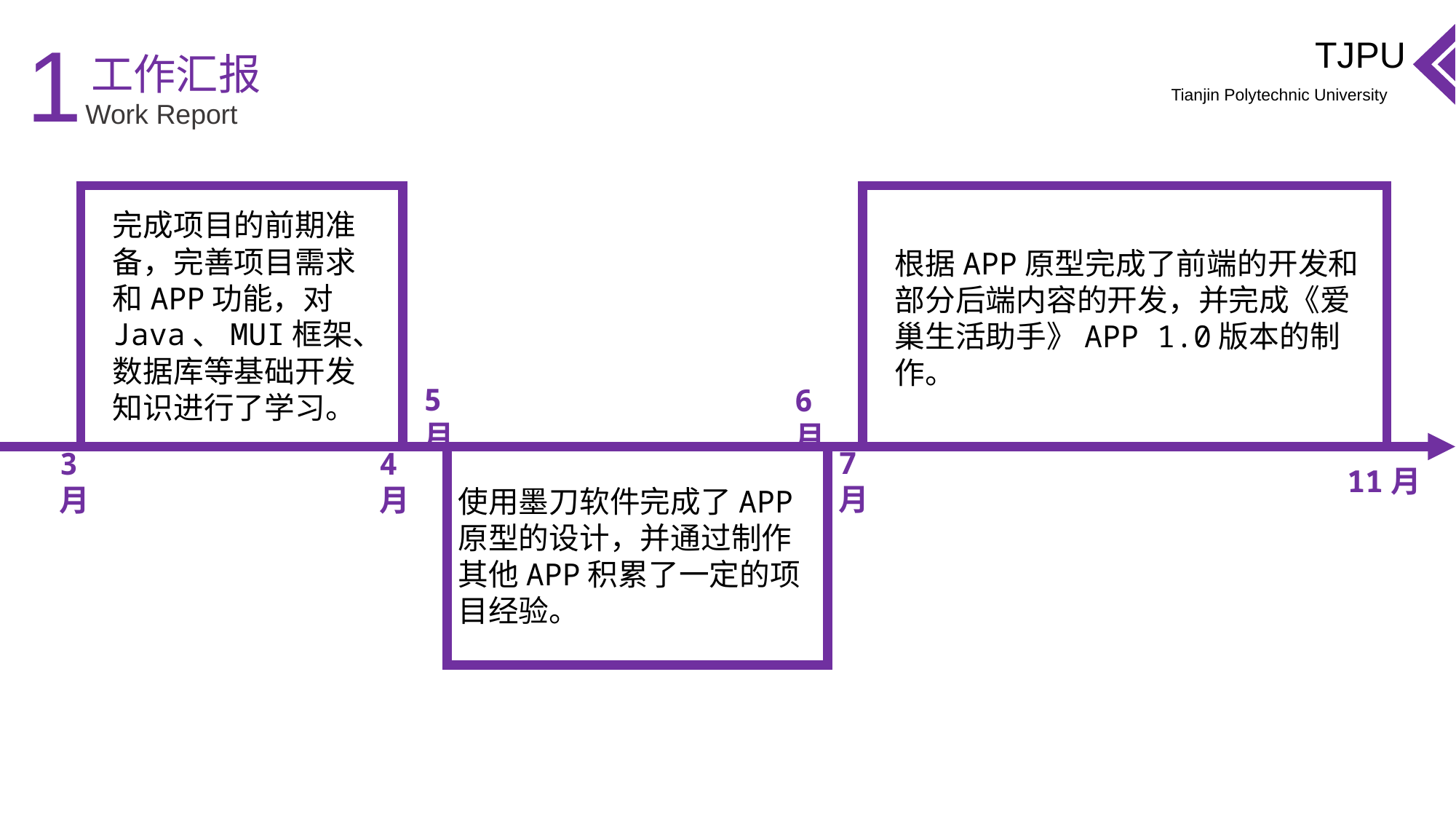

1

TJPU
Tianjin Polytechnic University
 工作汇报
Work Report

完成项目的前期准备，完善项目需求和APP功能，对Java、MUI框架、数据库等基础开发知识进行了学习。

根据APP原型完成了前端的开发和部分后端内容的开发，并完成《爱巢生活助手》APP 1.0版本的制作。
5月
6月
11月
7月

使用墨刀软件完成了APP原型的设计，并通过制作其他APP积累了一定的项目经验。
4月
3月